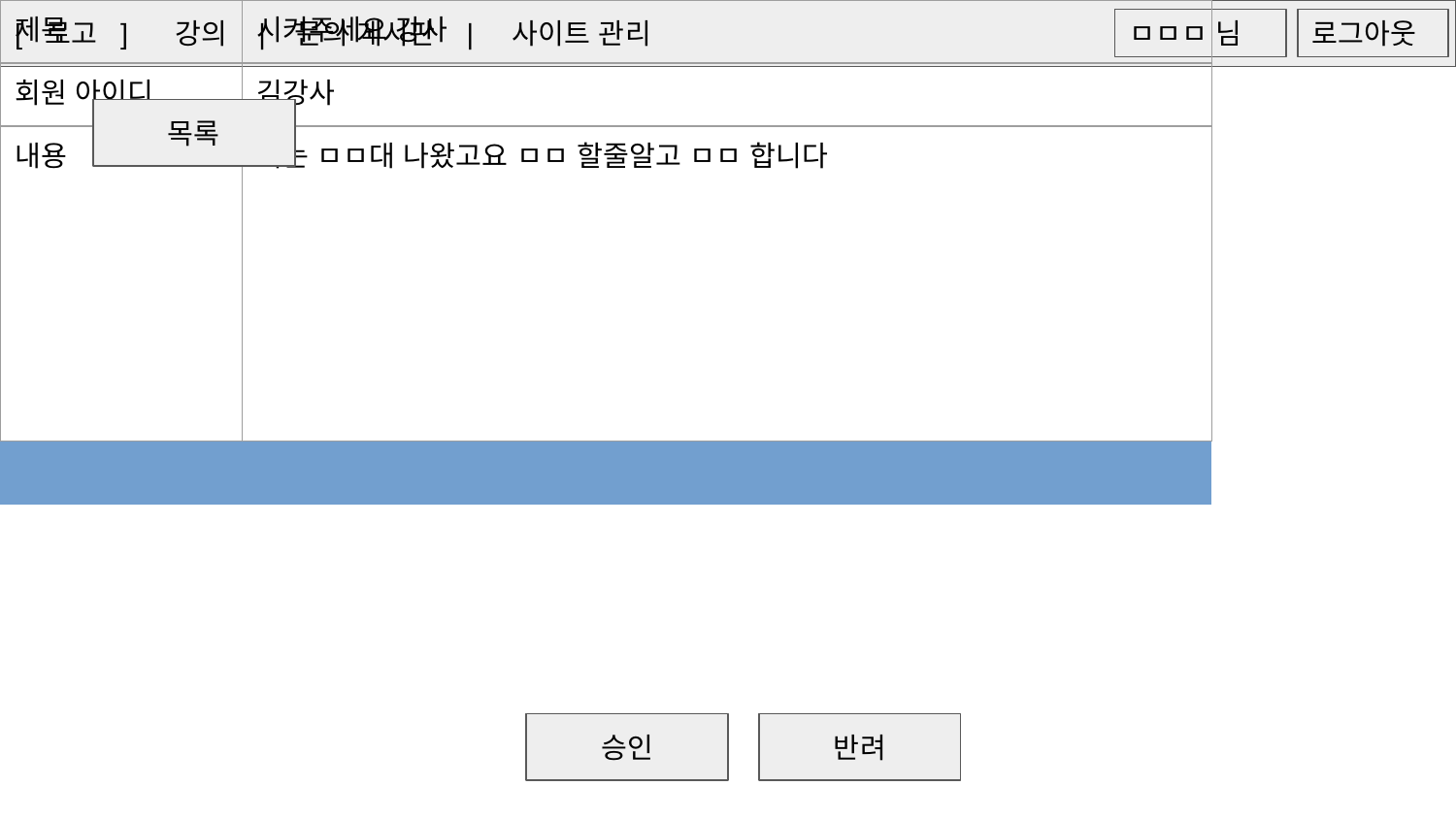

[  로고  ]     강의   |   문의 게시판   |    사이트 관리
/admin/teacher_registDetail
ㅁㅁㅁ 님
로그아웃
목록
| 순서번호 |
| --- |
| 제목 |
| 회원 아이디 |
| 내용 |
| 파일 그룹id |
| 승인 여부 |
| 제목 | 시켜주세요 강사 |  |  |  |
| --- | --- | --- | --- | --- |
| 회원 아이디 | 김강사 |  |  |  |
| 내용 | 저는 ㅁㅁ대 나왔고요 ㅁㅁ 할줄알고 ㅁㅁ 합니다 |  |  |  |
|  |  |  |  |  |
|  |  |  |  |  |
|  |  |  |  |  |
|  |  |  |  |  |
| 파일 | 증거물.zip |  |  |  |
승인
반려